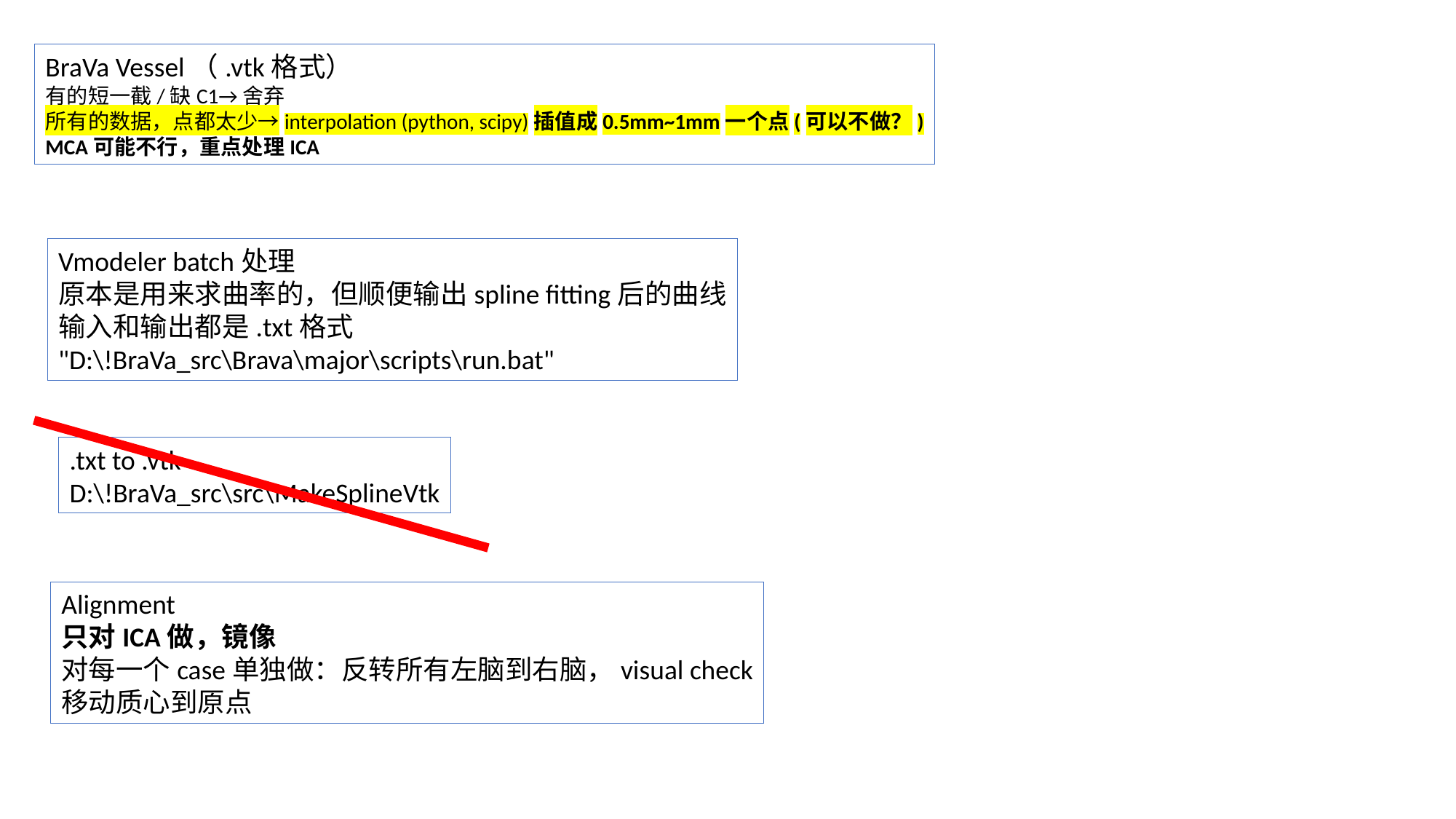

BraVa Vessel（.vtk格式）
有的短一截/缺C1→舍弃
所有的数据，点都太少→interpolation (python, scipy)插值成0.5mm~1mm一个点(可以不做？)
MCA可能不行，重点处理ICA
Vmodeler batch处理
原本是用来求曲率的，但顺便输出spline fitting后的曲线
输入和输出都是.txt格式
"D:\!BraVa_src\Brava\major\scripts\run.bat"
.txt to .vtk
D:\!BraVa_src\src\MakeSplineVtk
Alignment
只对ICA做，镜像
对每一个case单独做：反转所有左脑到右脑，visual check
移动质心到原点